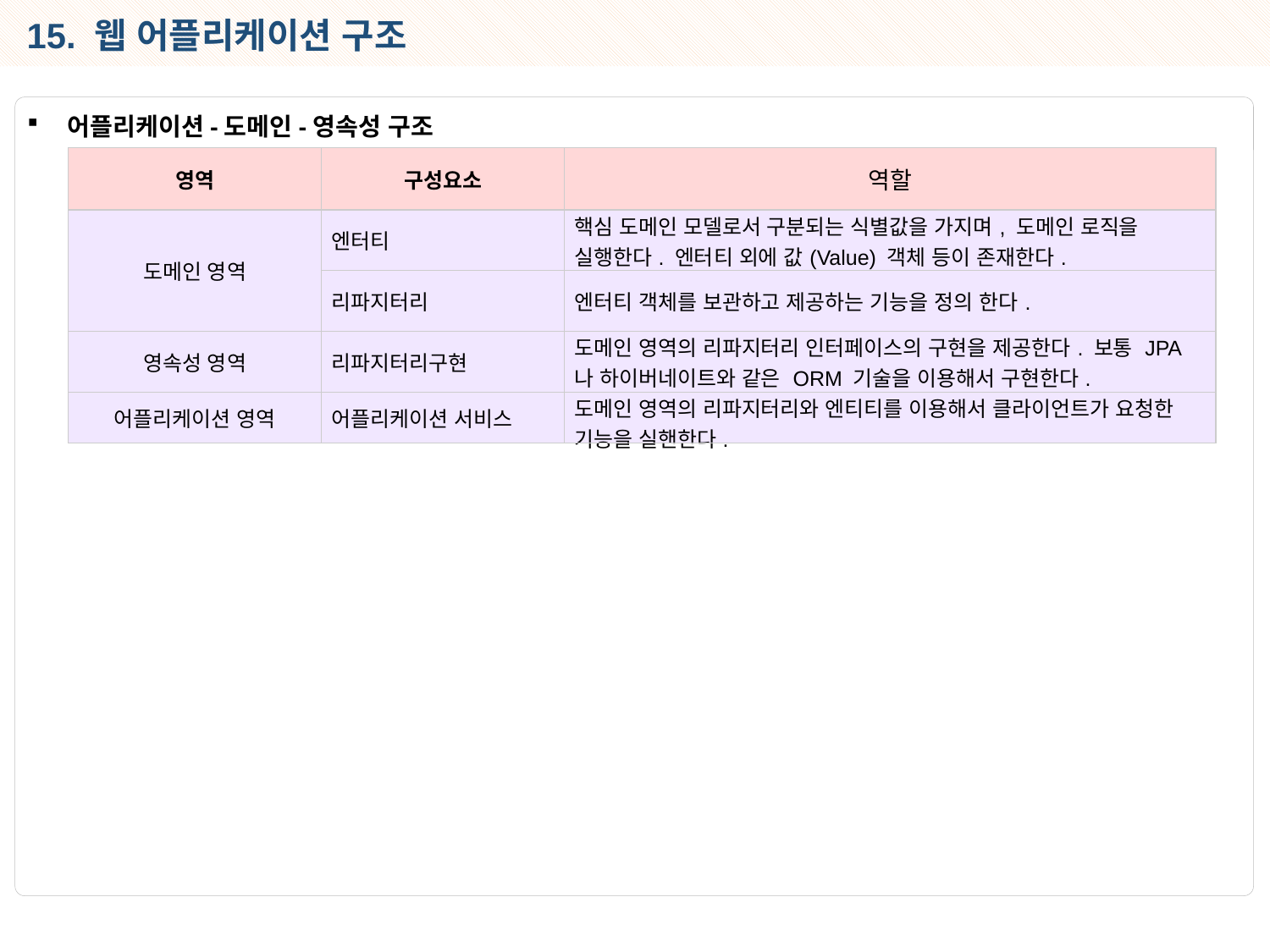

15. 웹 어플리케이션 구조
어플리케이션-도메인-영속성 구조
| 영역 | 구성요소 | 역할 |
| --- | --- | --- |
| 도메인 영역 | 엔터티 | 핵심 도메인 모델로서 구분되는 식별값을 가지며, 도메인 로직을 실행한다. 엔터티 외에 값(Value) 객체 등이 존재한다. |
|  | 리파지터리 | 엔터티 객체를 보관하고 제공하는 기능을 정의 한다. |
| 영속성 영역 | 리파지터리구현 | 도메인 영역의 리파지터리 인터페이스의 구현을 제공한다. 보통 JPA나 하이버네이트와 같은 ORM 기술을 이용해서 구현한다. |
| 어플리케이션 영역 | 어플리케이션 서비스 | 도메인 영역의 리파지터리와 엔티티를 이용해서 클라이언트가 요청한 기능을 실핸한다. |